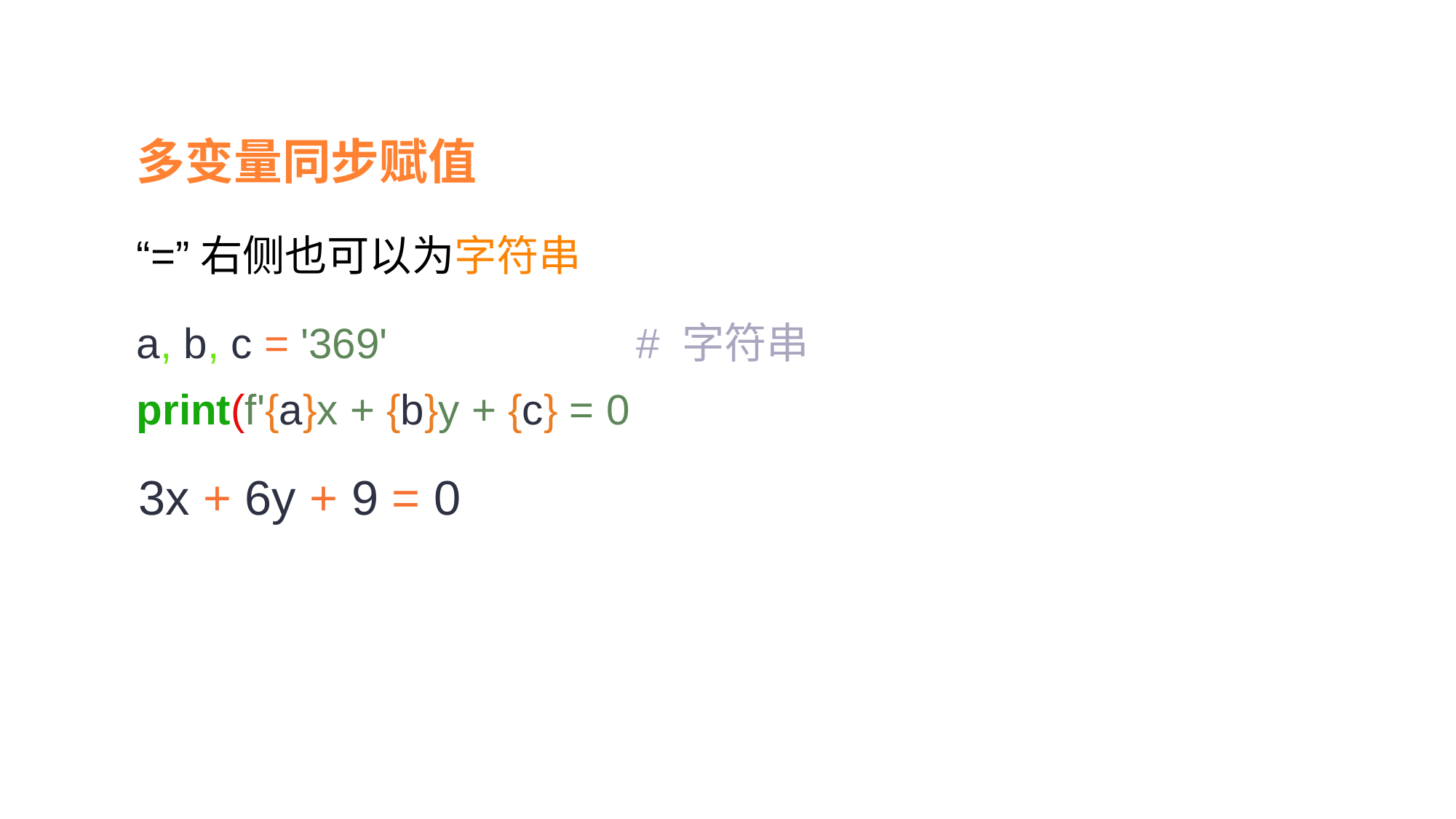

多变量同步赋值
“=”右侧也可以为字符串
a, b, c = '369'                     # 字符串
print(f'{a}x + {b}y + {c} = 0
3x + 6y + 9 = 0